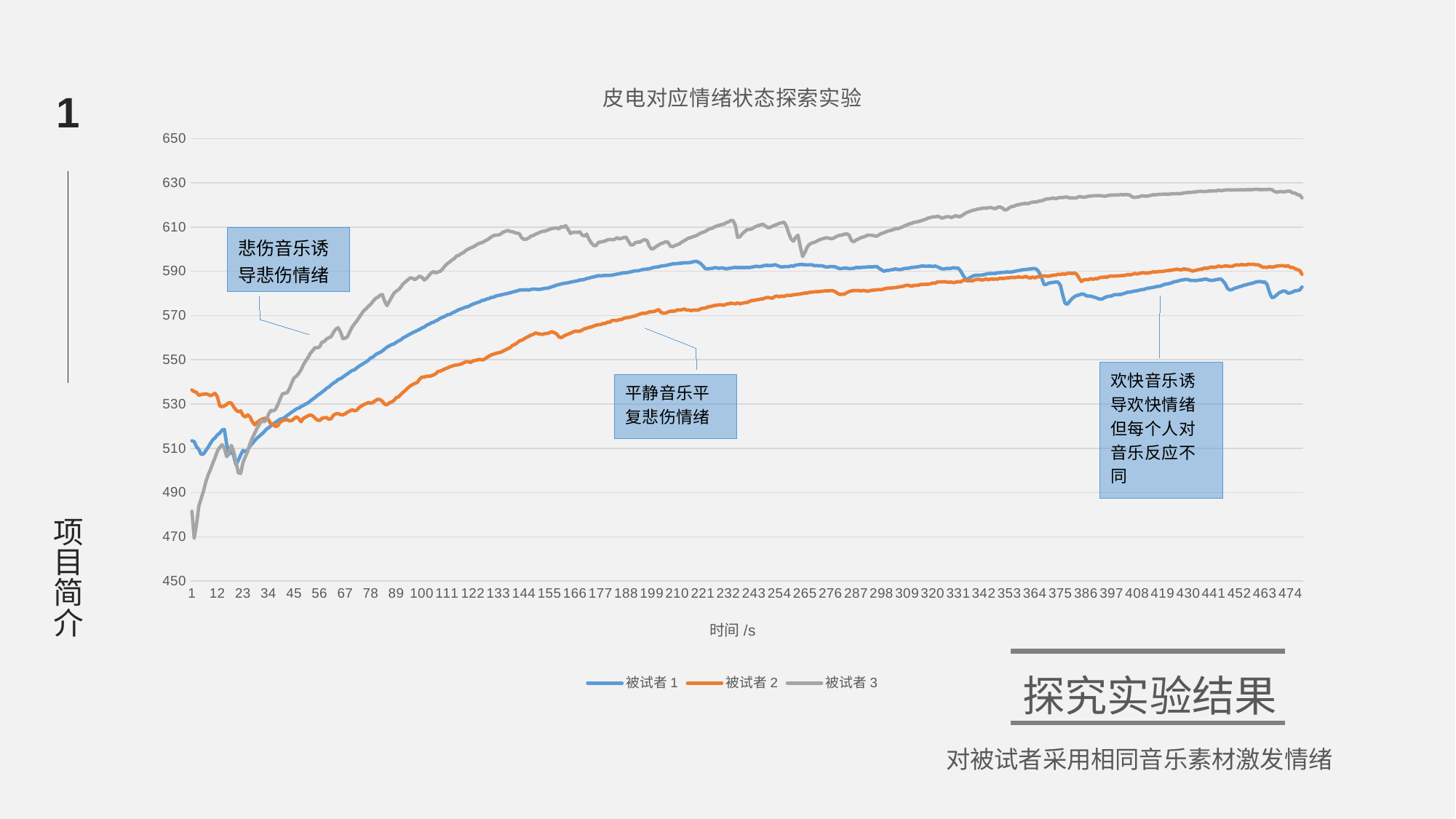

### Chart: 皮电对应情绪状态探索实验

| Category |  |  |  |
|---|---|---|---|
1
项目简介
探究实验结果
对被试者采用相同音乐素材激发情绪